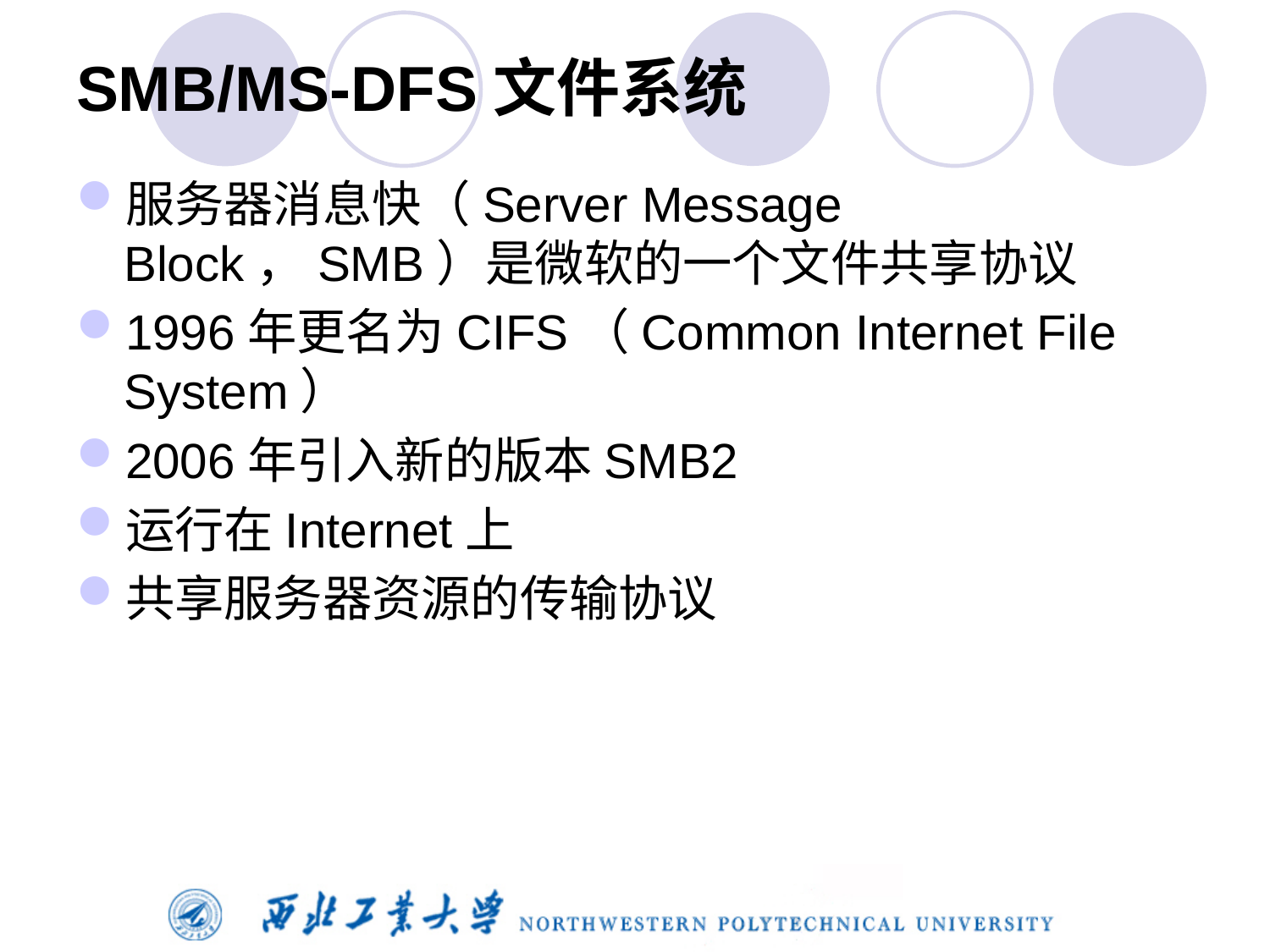

# SMB/MS-DFS文件系统
服务器消息快（Server Message Block，SMB）是微软的一个文件共享协议
1996年更名为CIFS（Common Internet File System）
2006年引入新的版本SMB2
运行在Internet上
共享服务器资源的传输协议